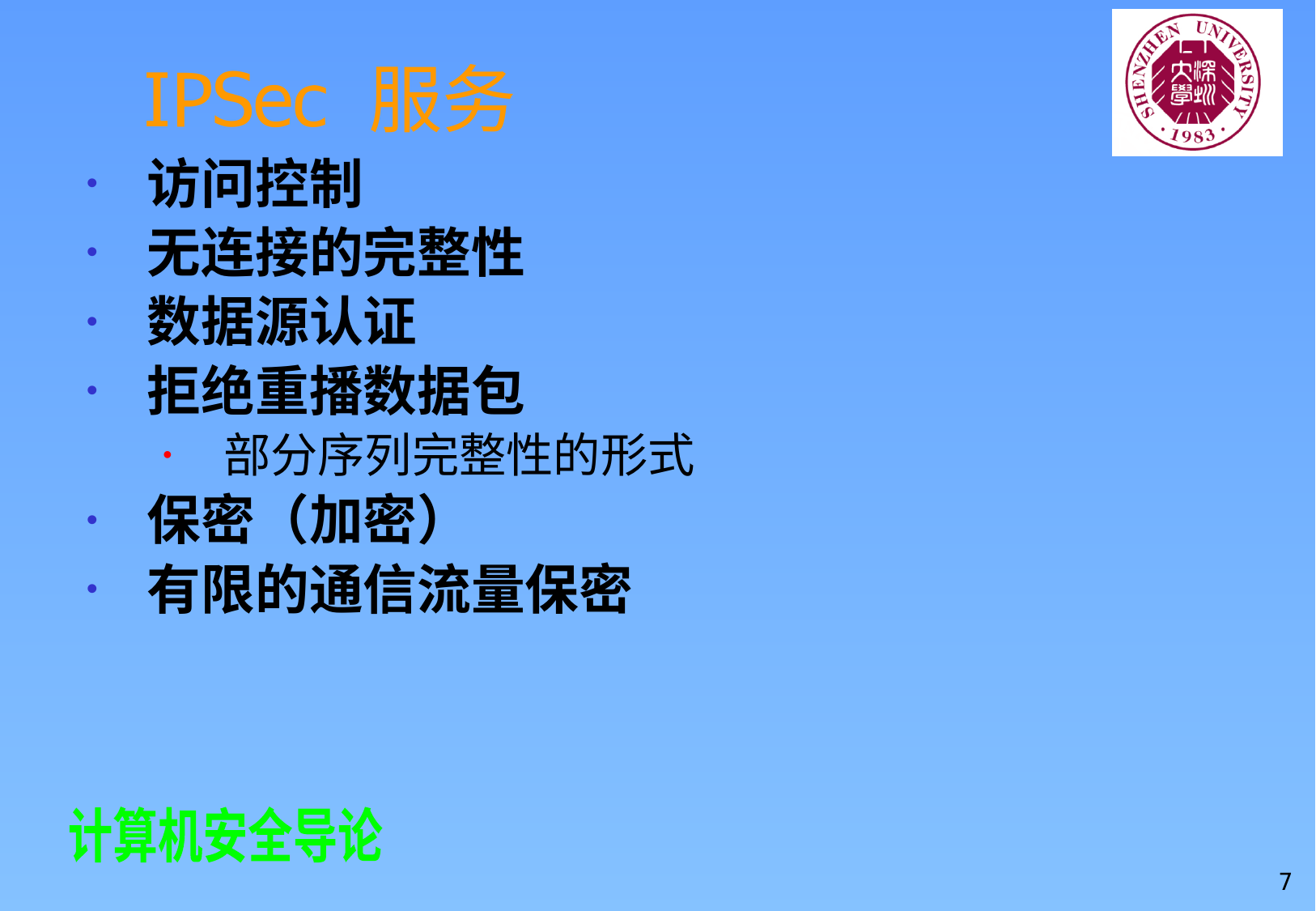

# IPSec 服务
访问控制
无连接的完整性
数据源认证
拒绝重播数据包
部分序列完整性的形式
保密（加密）
有限的通信流量保密
7